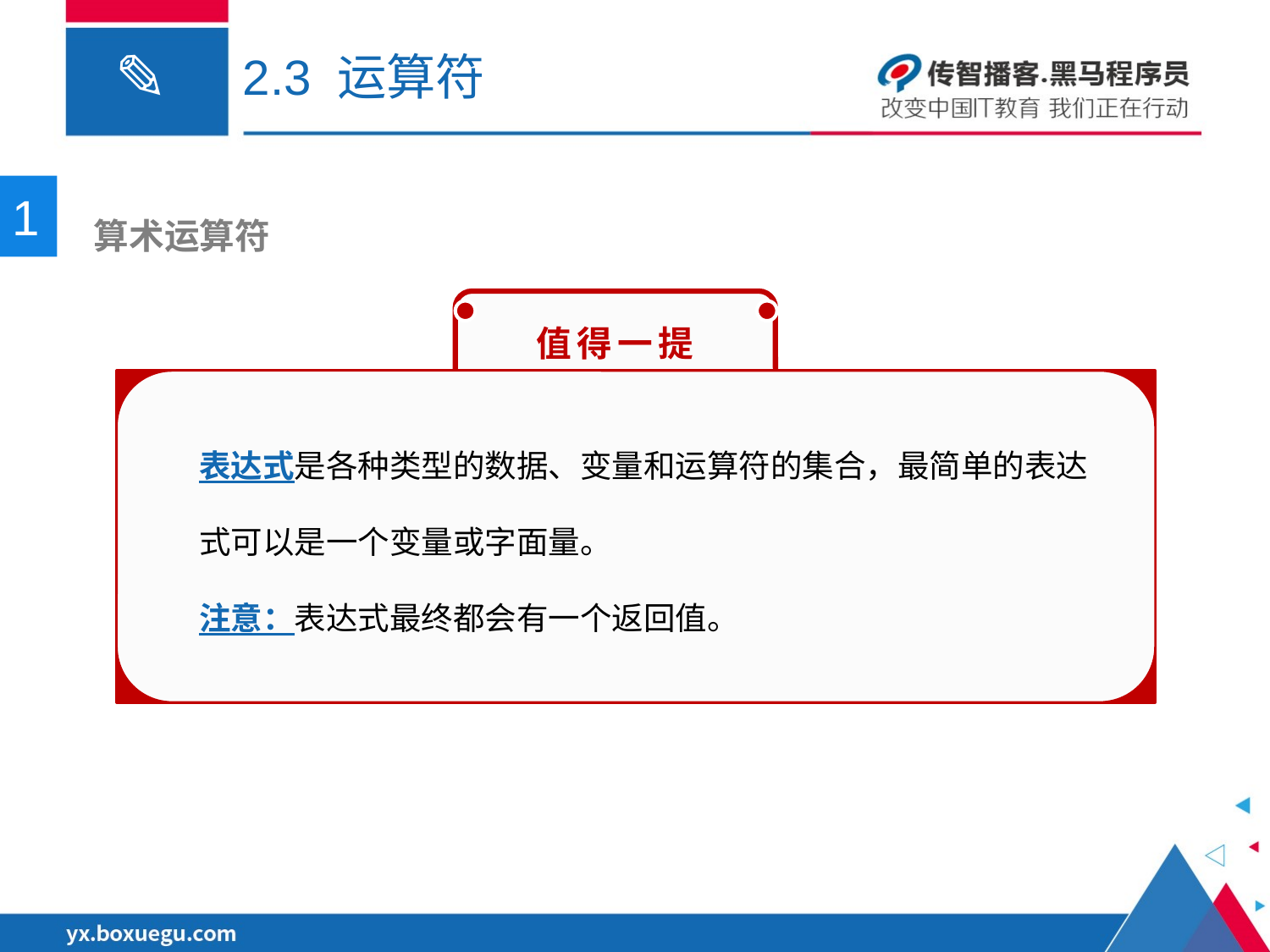

# 2.3 运算符

1
  算术运算符

值得一提

表达式是各种类型的数据、变量和运算符的集合，最简单的表达式可以是一个变量或字面量。
注意：表达式最终都会有一个返回值。